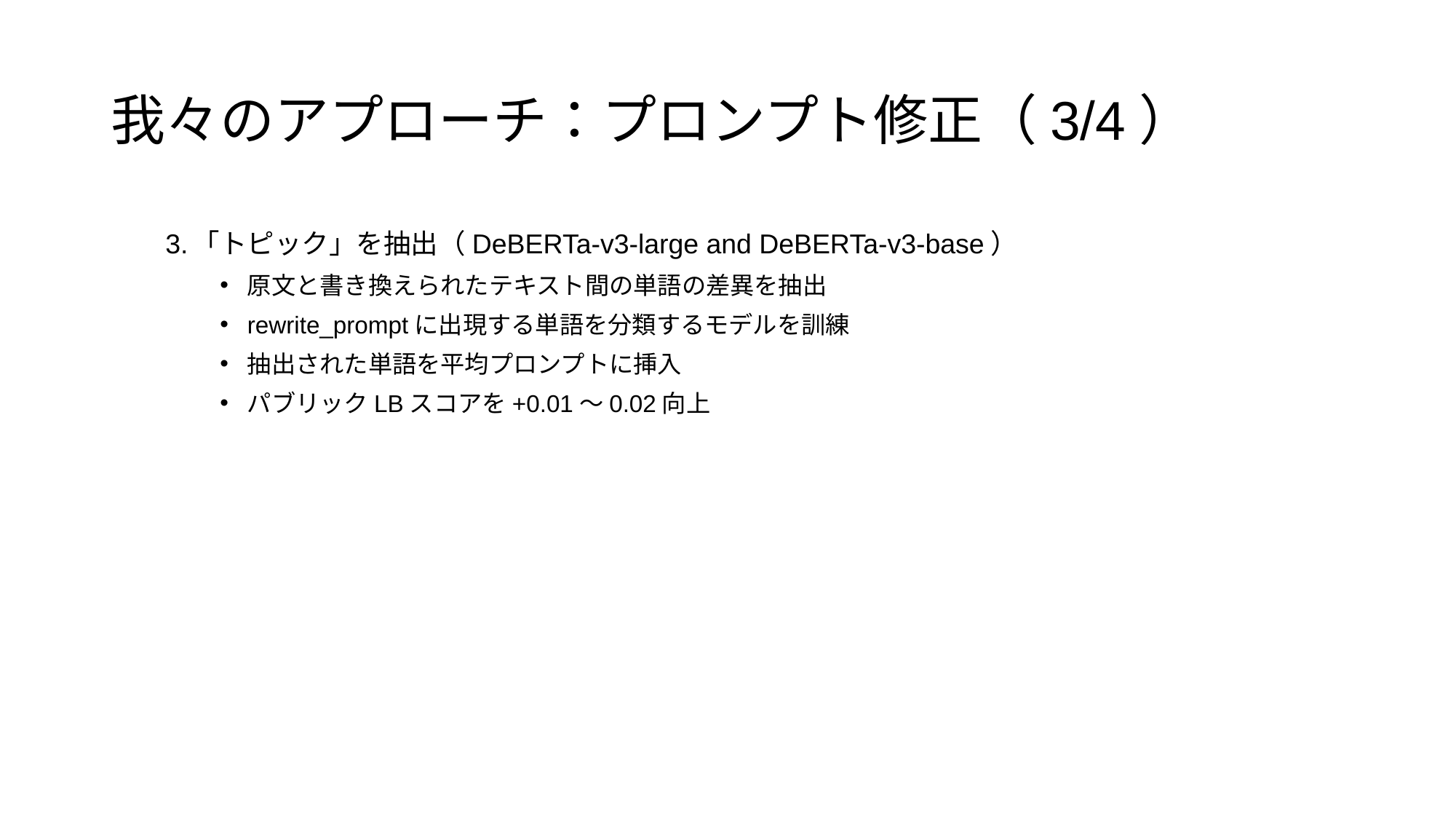

# 我々のアプローチ：プロンプト修正（3/4）
「トピック」を抽出（DeBERTa-v3-large and DeBERTa-v3-base）
原文と書き換えられたテキスト間の単語の差異を抽出
rewrite_promptに出現する単語を分類するモデルを訓練
抽出された単語を平均プロンプトに挿入
パブリックLBスコアを+0.01〜0.02向上